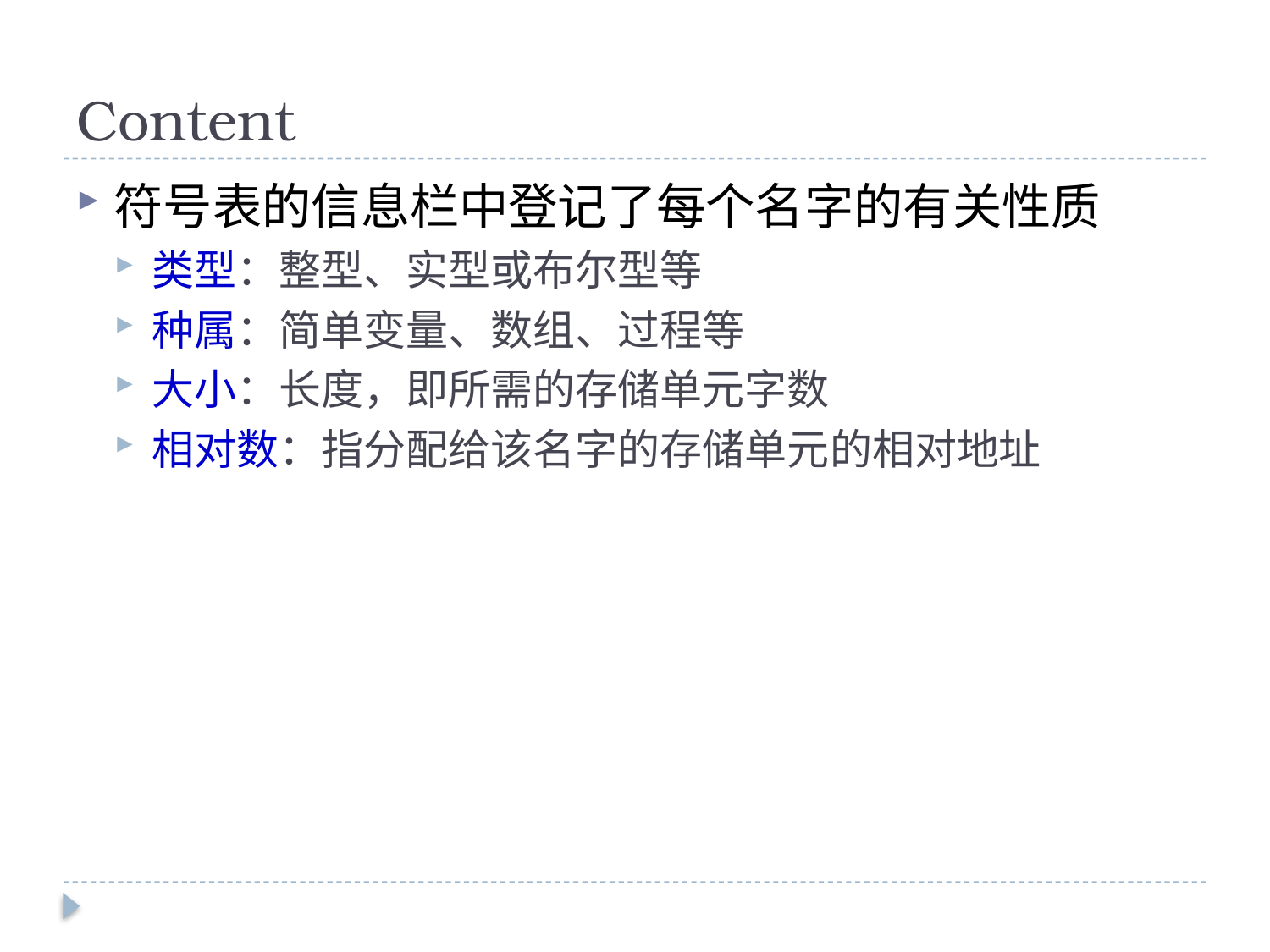

# Content
符号表的信息栏中登记了每个名字的有关性质
类型：整型、实型或布尔型等
种属：简单变量、数组、过程等
大小：长度，即所需的存储单元字数
相对数：指分配给该名字的存储单元的相对地址

13